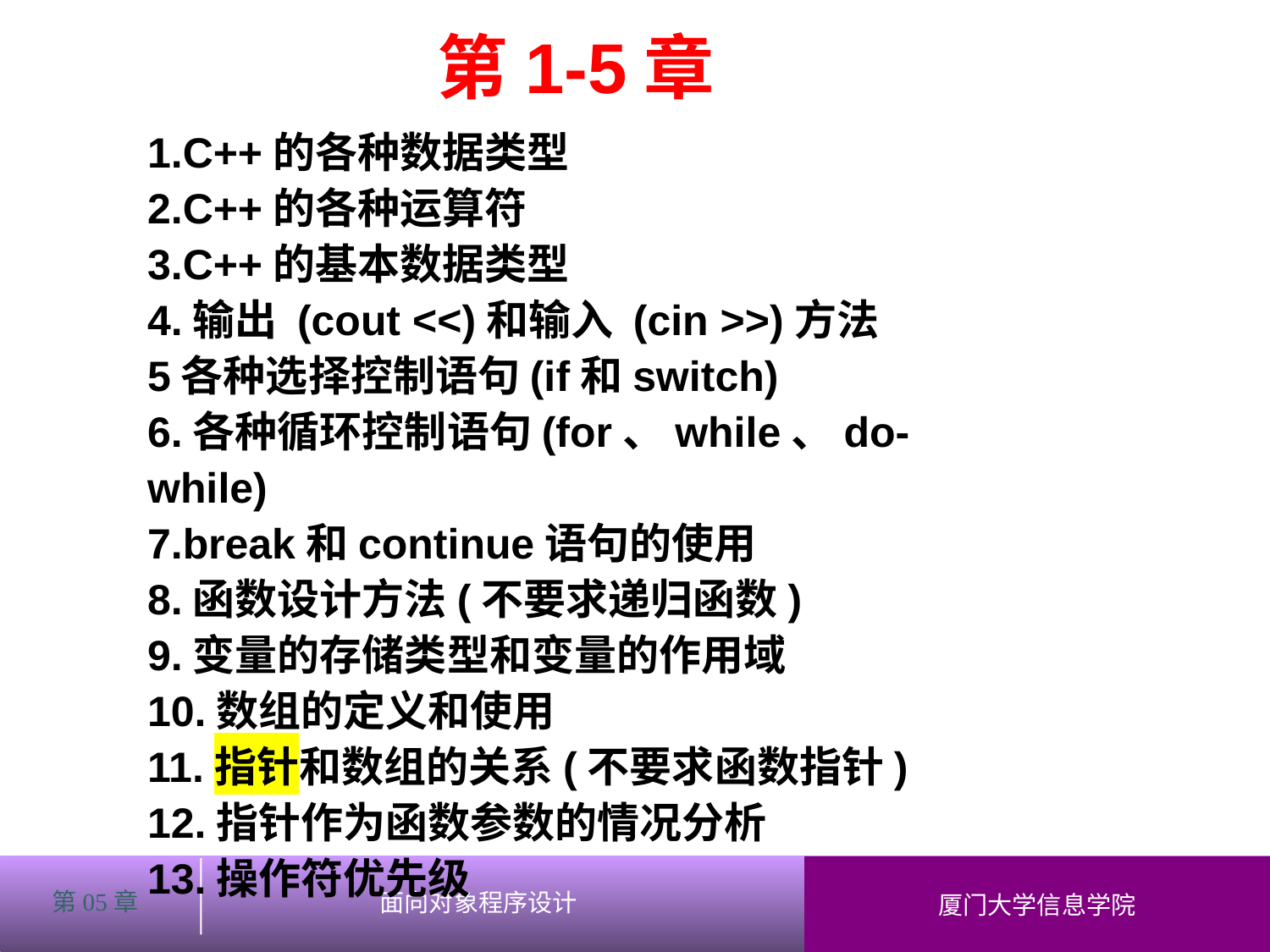

第1-5章
1.C++的各种数据类型
2.C++的各种运算符
3.C++的基本数据类型
4.输出 (cout <<)和输入 (cin >>)方法
5各种选择控制语句(if和switch)
6.各种循环控制语句(for、while、do-while)
7.break和continue语句的使用
8.函数设计方法(不要求递归函数)
9.变量的存储类型和变量的作用域
10.数组的定义和使用
11.指针和数组的关系(不要求函数指针)
12.指针作为函数参数的情况分析
13.操作符优先级
5